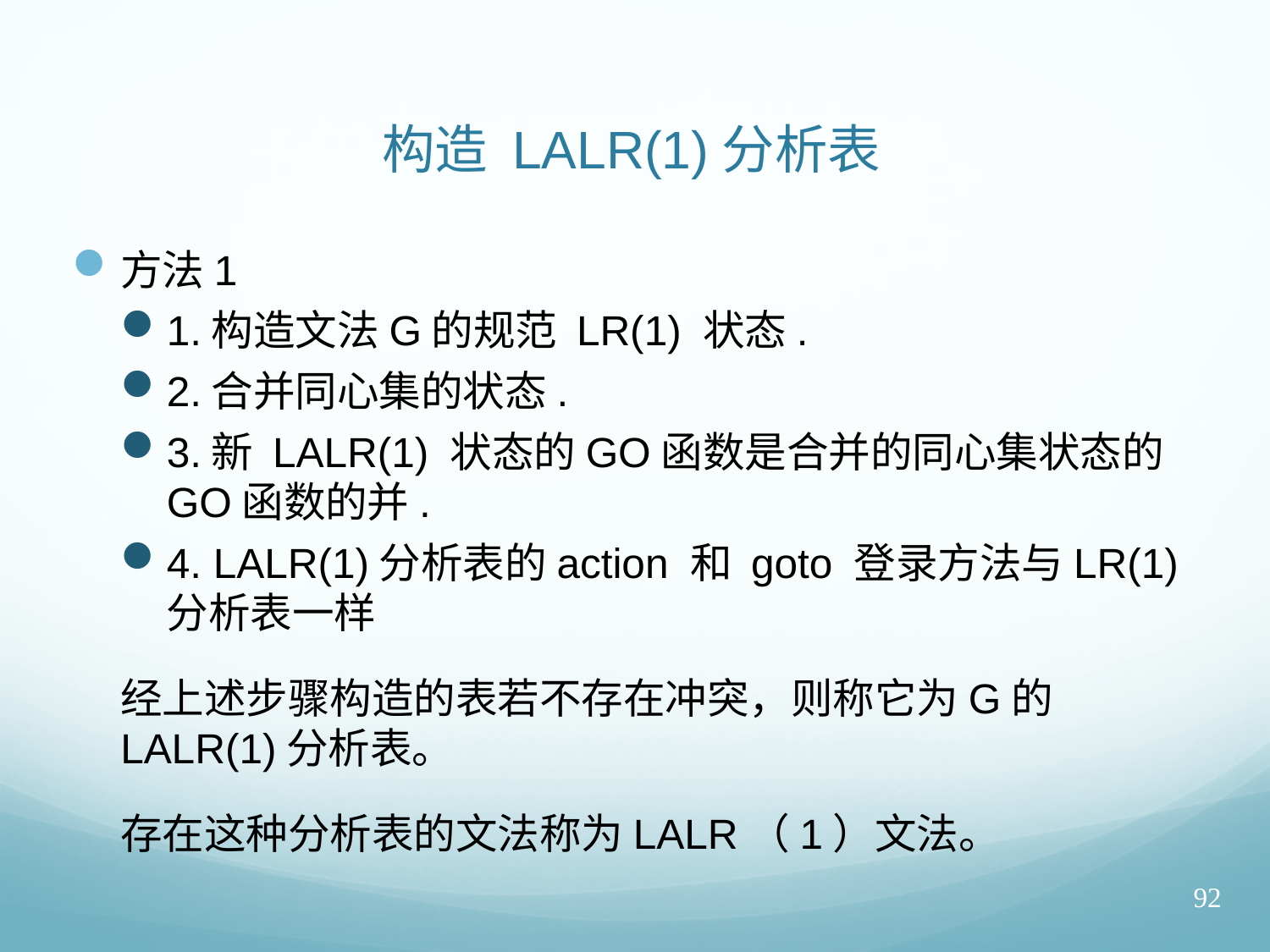

# 构造 LALR(1)分析表
方法1
1.构造文法G的规范 LR(1) 状态.
2.合并同心集的状态.
3.新 LALR(1) 状态的GO函数是合并的同心集状态的GO函数的并.
4. LALR(1)分析表的action 和 goto 登录方法与LR(1)分析表一样
	经上述步骤构造的表若不存在冲突，则称它为G的LALR(1)分析表。
	存在这种分析表的文法称为LALR（1）文法。

92